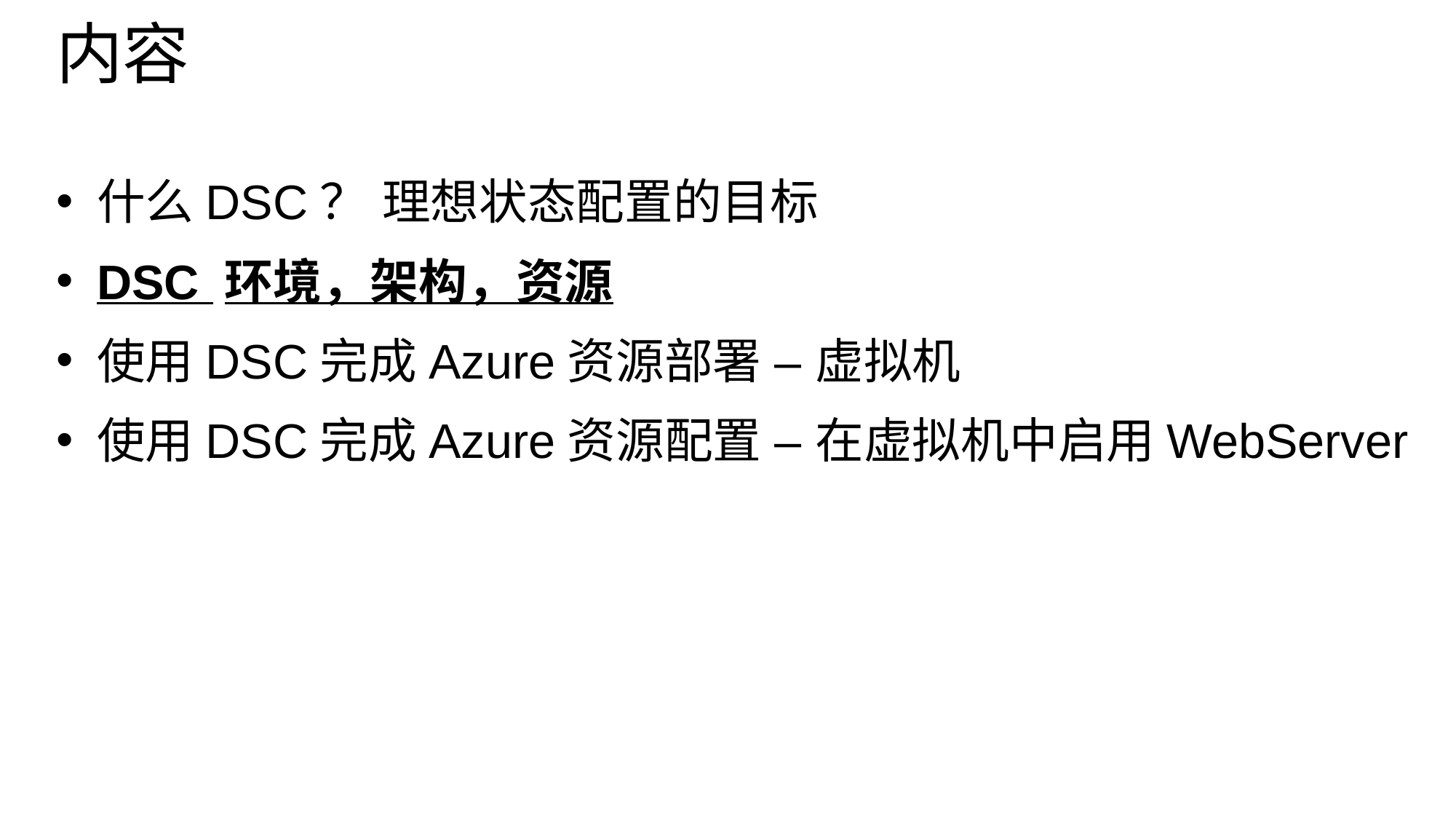

# 内容
什么DSC？ 理想状态配置的目标
DSC 环境，架构，资源
使用DSC完成Azure资源部署 – 虚拟机
使用DSC完成Azure资源配置 – 在虚拟机中启用WebServer